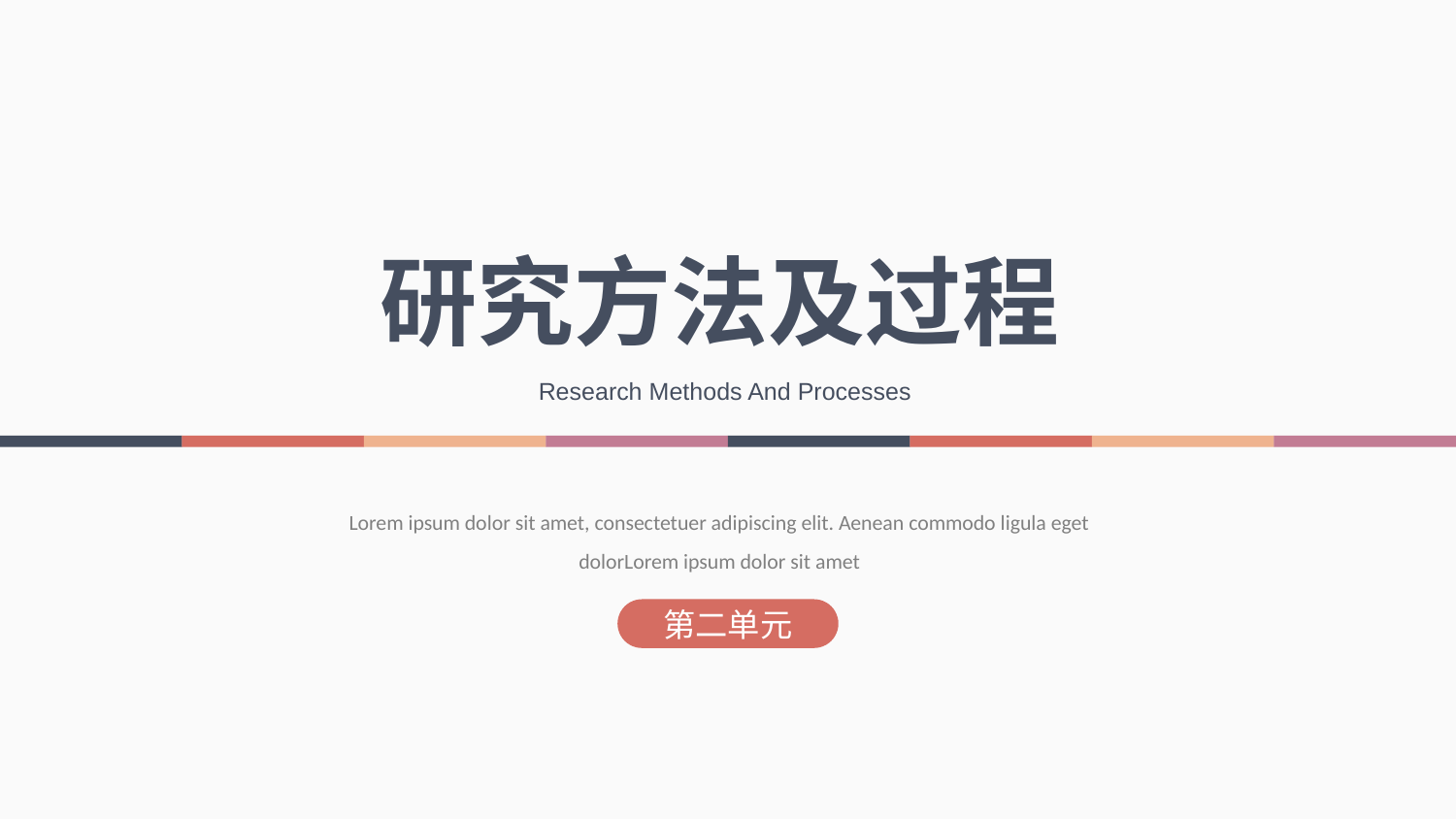

研究方法及过程
Research Methods And Processes

Lorem ipsum dolor sit amet, consectetuer adipiscing elit. Aenean commodo ligula eget dolorLorem ipsum dolor sit amet

第二单元